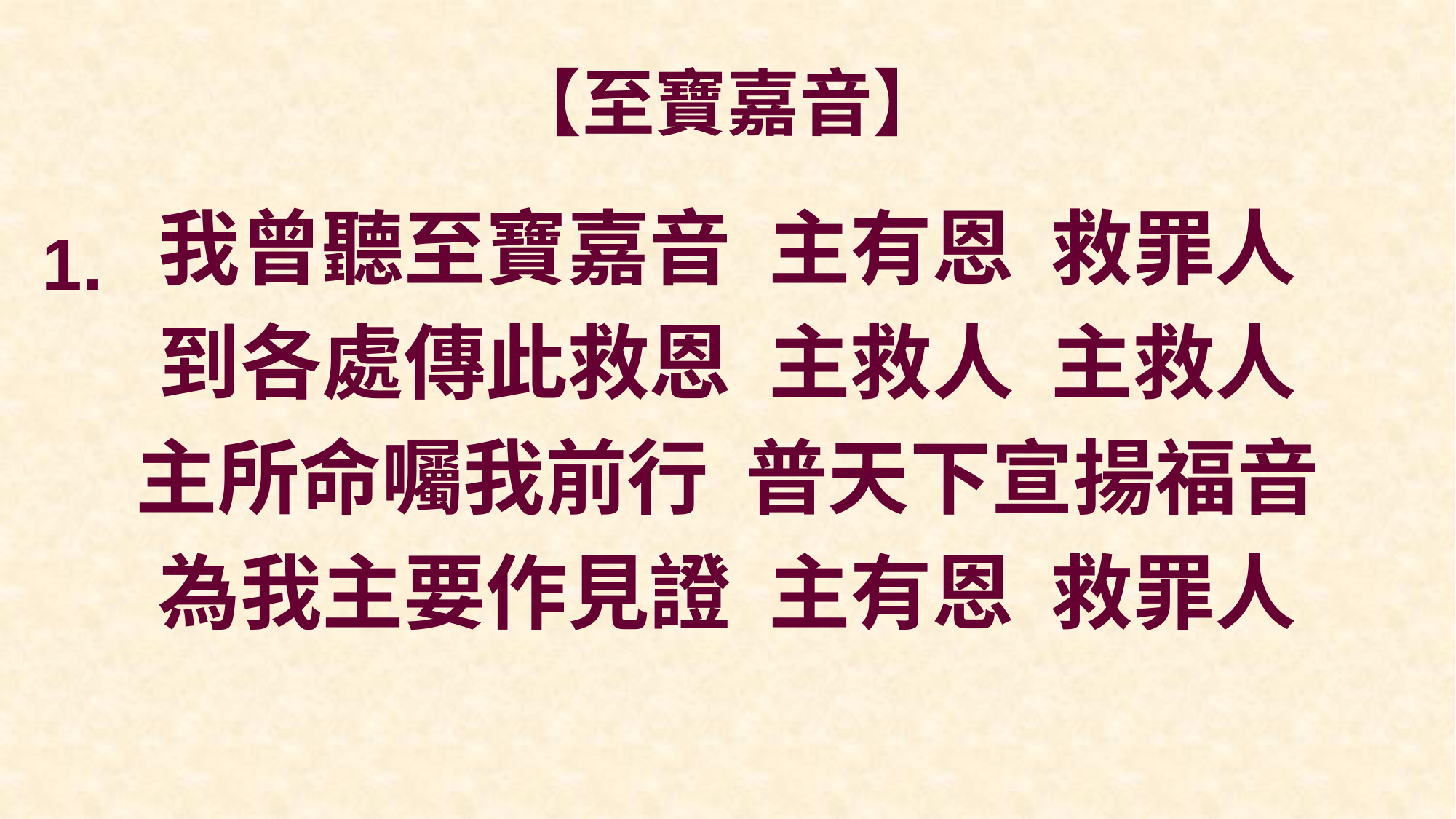

# 【至寶嘉音】
我曾聽至寶嘉音  主有恩  救罪人
到各處傳此救恩  主救人  主救人
主所命囑我前行  普天下宣揚福音
為我主要作見證  主有恩  救罪人
1.